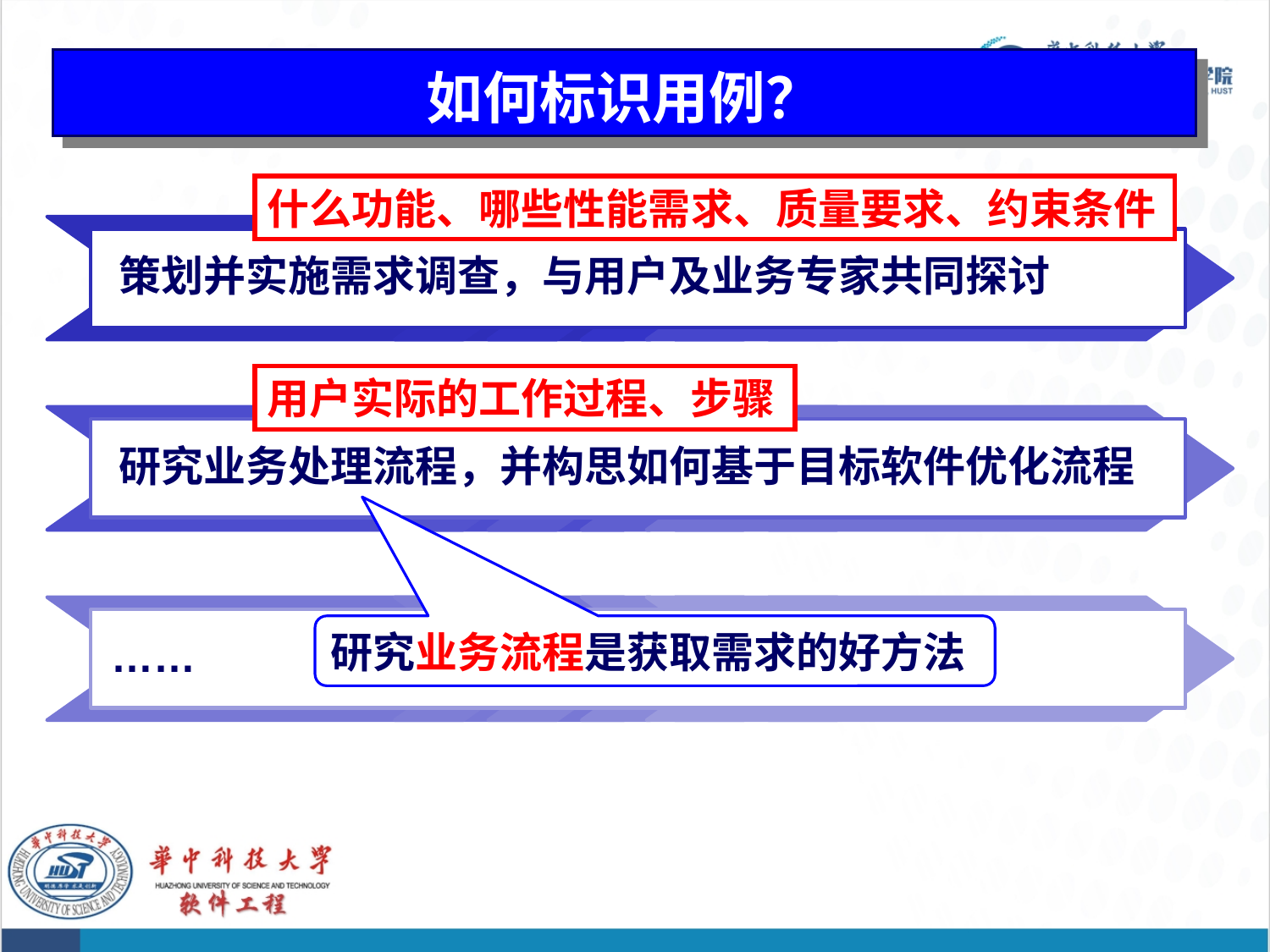

# 如何标识用例？

 策划并实施需求调查，与用户及业务专家共同探讨

 研究业务处理流程，并构思如何基于目标软件优化流程

 ……
什么功能、哪些性能需求、质量要求、约束条件
用户实际的工作过程、步骤
研究业务流程是获取需求的好方法